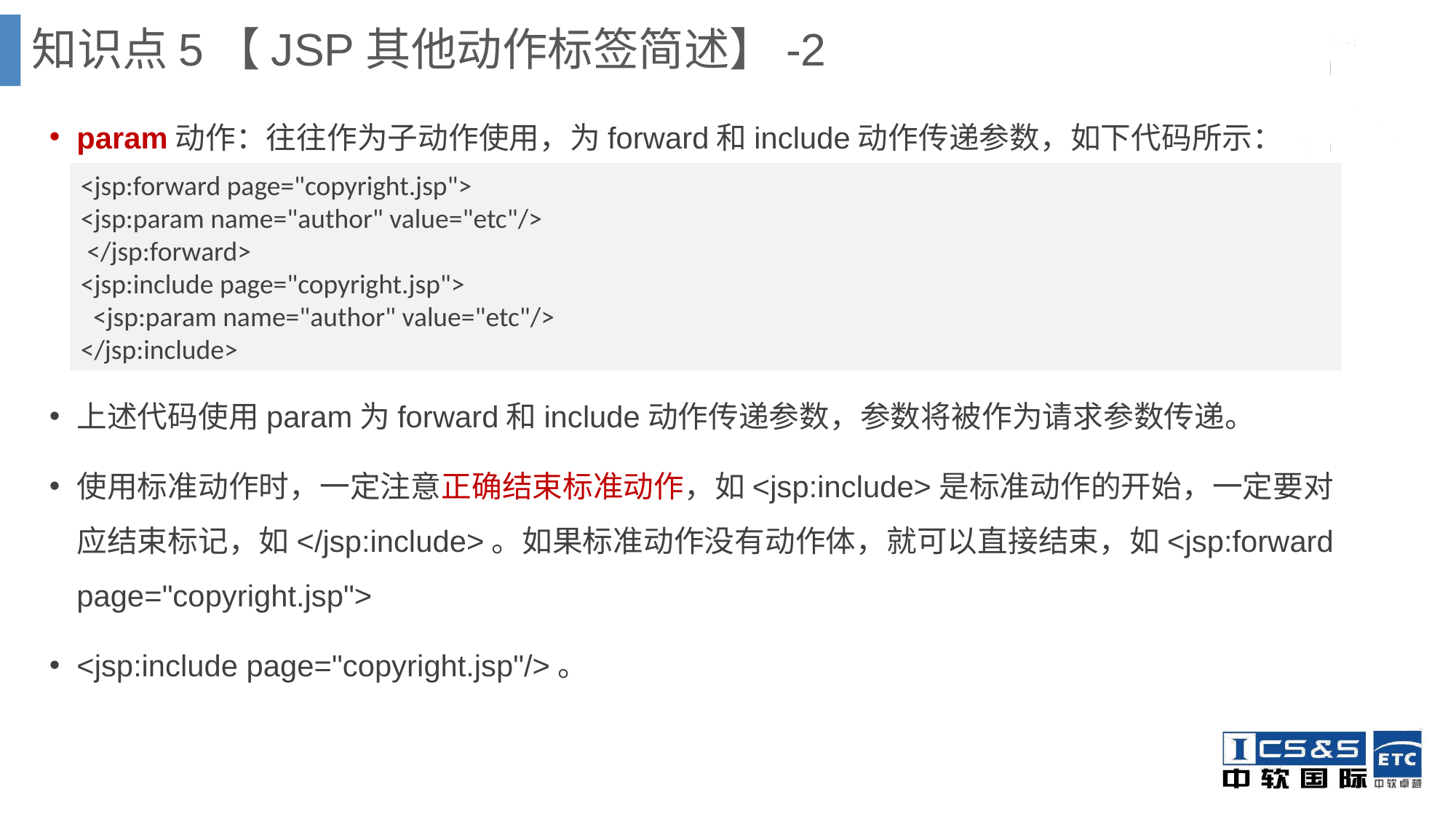

知识点5【JSP其他动作标签简述】-2
param动作：往往作为子动作使用，为forward和include动作传递参数，如下代码所示：

上述代码使用param为forward和include动作传递参数，参数将被作为请求参数传递。
使用标准动作时，一定注意正确结束标准动作，如<jsp:include>是标准动作的开始，一定要对应结束标记，如</jsp:include>。如果标准动作没有动作体，就可以直接结束，如<jsp:forward page="copyright.jsp">
<jsp:include page="copyright.jsp"/>。

<jsp:forward page="copyright.jsp">
<jsp:param name="author" value="etc"/>
 </jsp:forward>
<jsp:include page="copyright.jsp">
  <jsp:param name="author" value="etc"/>
</jsp:include>